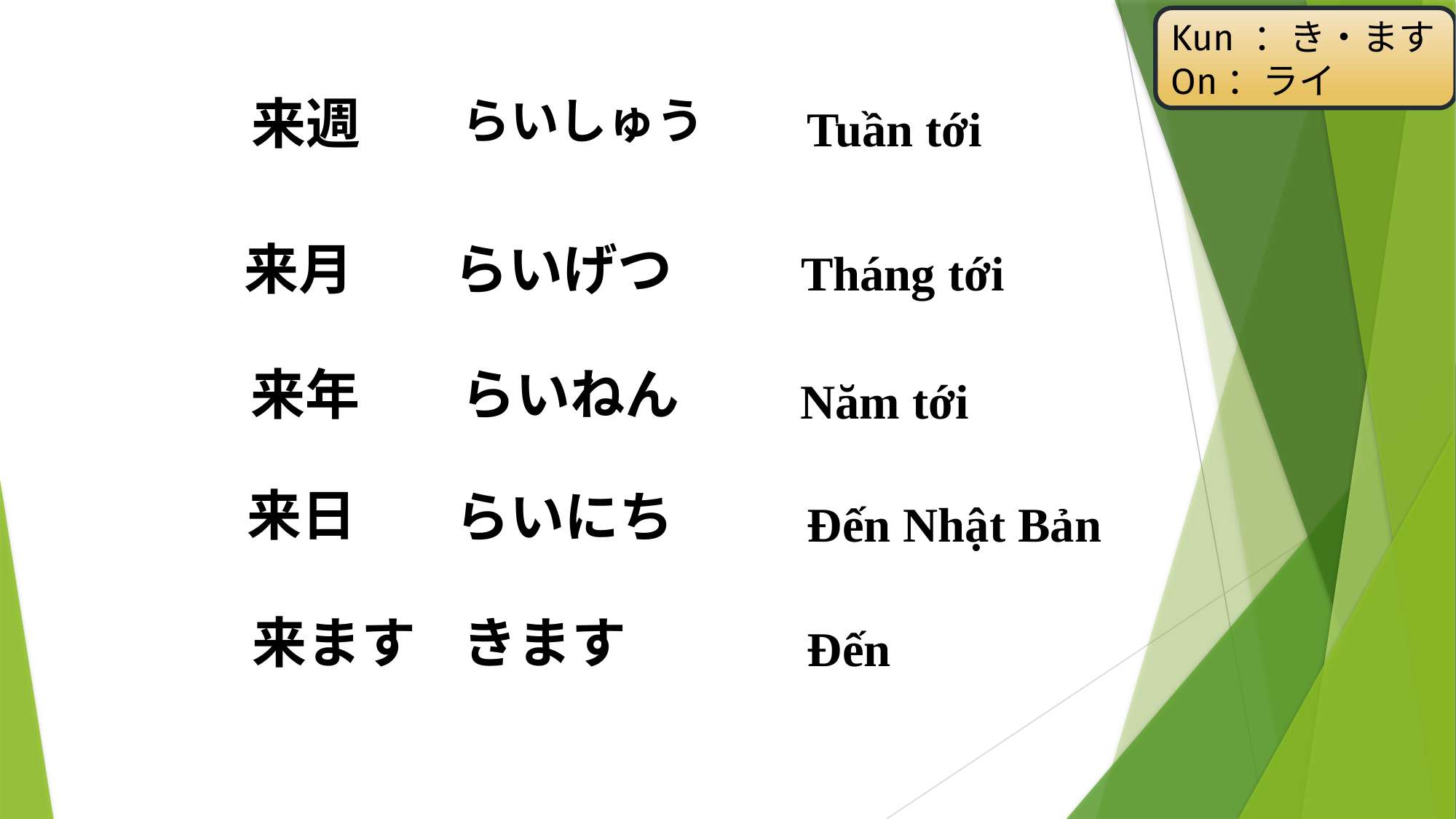

Kun ：き・ます
On：ライ
Tuần tới
来週
らいしゅう
Tháng tới
来月
らいげつ
Năm tới
来年
らいねん
Đến Nhật Bản
来日
らいにち
Đến
来ます
きます